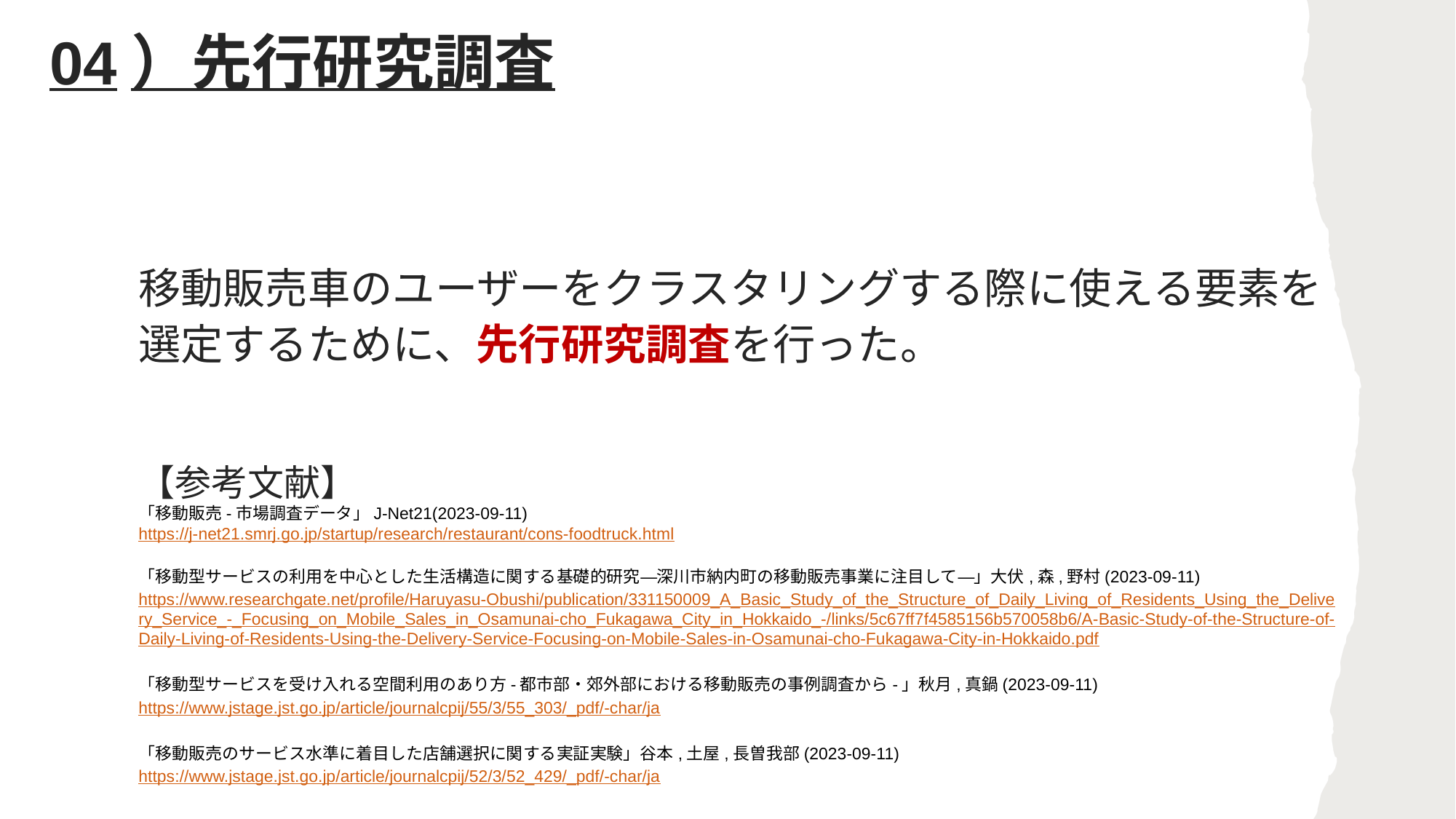

# 04）先行研究調査
移動販売車のユーザーをクラスタリングする際に使える要素を選定するために、先行研究調査を行った。

【参考文献】
「移動販売-市場調査データ」J-Net21(2023‐09‐11)
https://j-net21.smrj.go.jp/startup/research/restaurant/cons-foodtruck.html

「移動型サービスの利用を中心とした生活構造に関する基礎的研究―深川市納内町の移動販売事業に注目して―」大伏,森,野村(2023‐09‐11)
https://www.researchgate.net/profile/Haruyasu-Obushi/publication/331150009_A_Basic_Study_of_the_Structure_of_Daily_Living_of_Residents_Using_the_Delivery_Service_-_Focusing_on_Mobile_Sales_in_Osamunai-cho_Fukagawa_City_in_Hokkaido_-/links/5c67ff7f4585156b570058b6/A-Basic-Study-of-the-Structure-of-Daily-Living-of-Residents-Using-the-Delivery-Service-Focusing-on-Mobile-Sales-in-Osamunai-cho-Fukagawa-City-in-Hokkaido.pdf

「移動型サービスを受け入れる空間利用のあり方-都市部・郊外部における移動販売の事例調査から-」秋月,真鍋(2023‐09‐11)
https://www.jstage.jst.go.jp/article/journalcpij/55/3/55_303/_pdf/-char/ja

「移動販売のサービス水準に着目した店舗選択に関する実証実験」谷本,土屋,長曽我部(2023‐09‐11)
https://www.jstage.jst.go.jp/article/journalcpij/52/3/52_429/_pdf/-char/ja